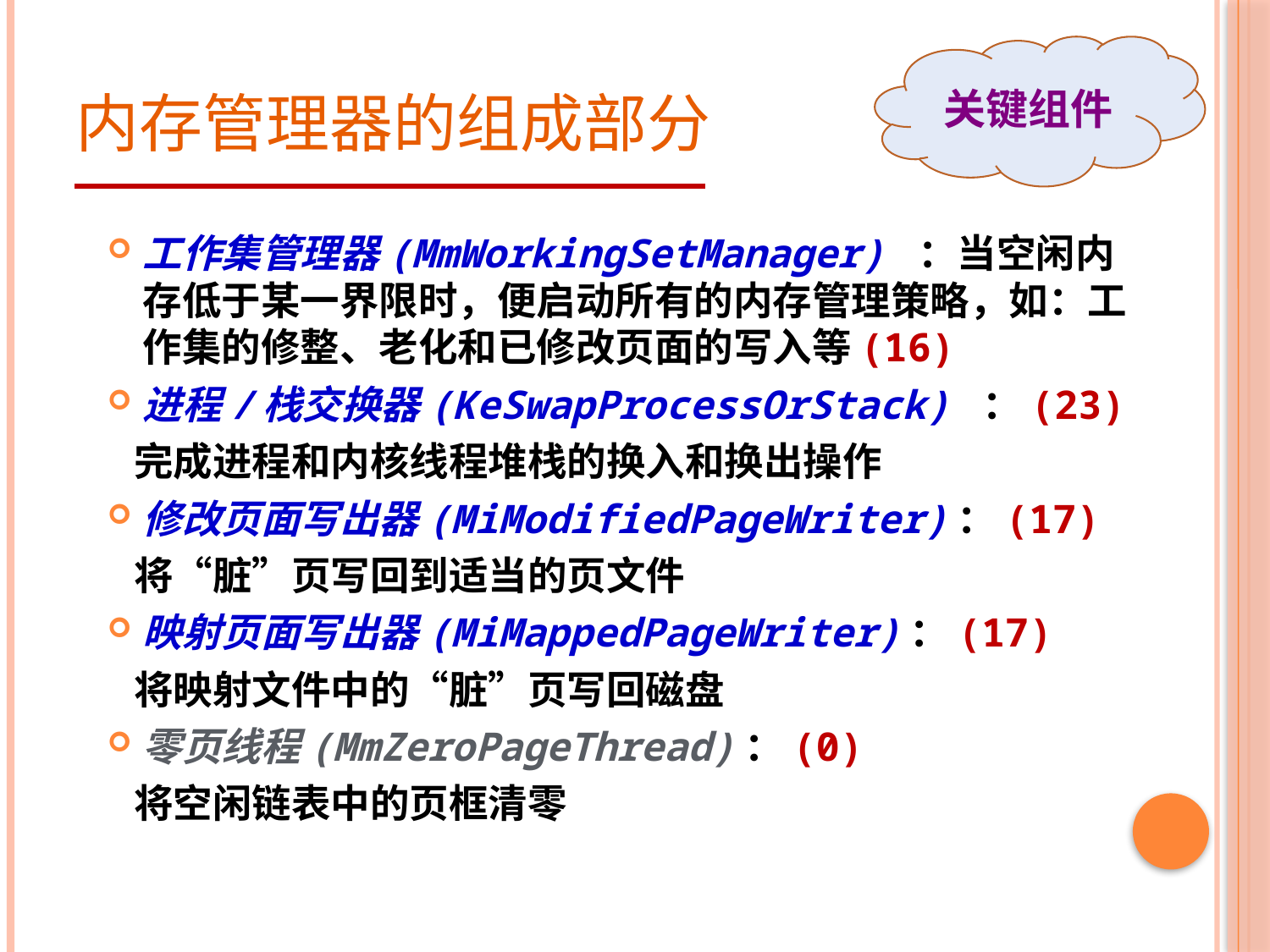

关键组件
# 内存管理器的组成部分
工作集管理器(MmWorkingSetManager) ：当空闲内存低于某一界限时，便启动所有的内存管理策略，如：工作集的修整、老化和已修改页面的写入等(16)
进程/栈交换器(KeSwapProcessOrStack) ：(23)
  完成进程和内核线程堆栈的换入和换出操作
修改页面写出器(MiModifiedPageWriter)：(17)
  将“脏”页写回到适当的页文件
映射页面写出器(MiMappedPageWriter)：(17)
  将映射文件中的“脏”页写回磁盘
零页线程(MmZeroPageThread)：(0)
  将空闲链表中的页框清零